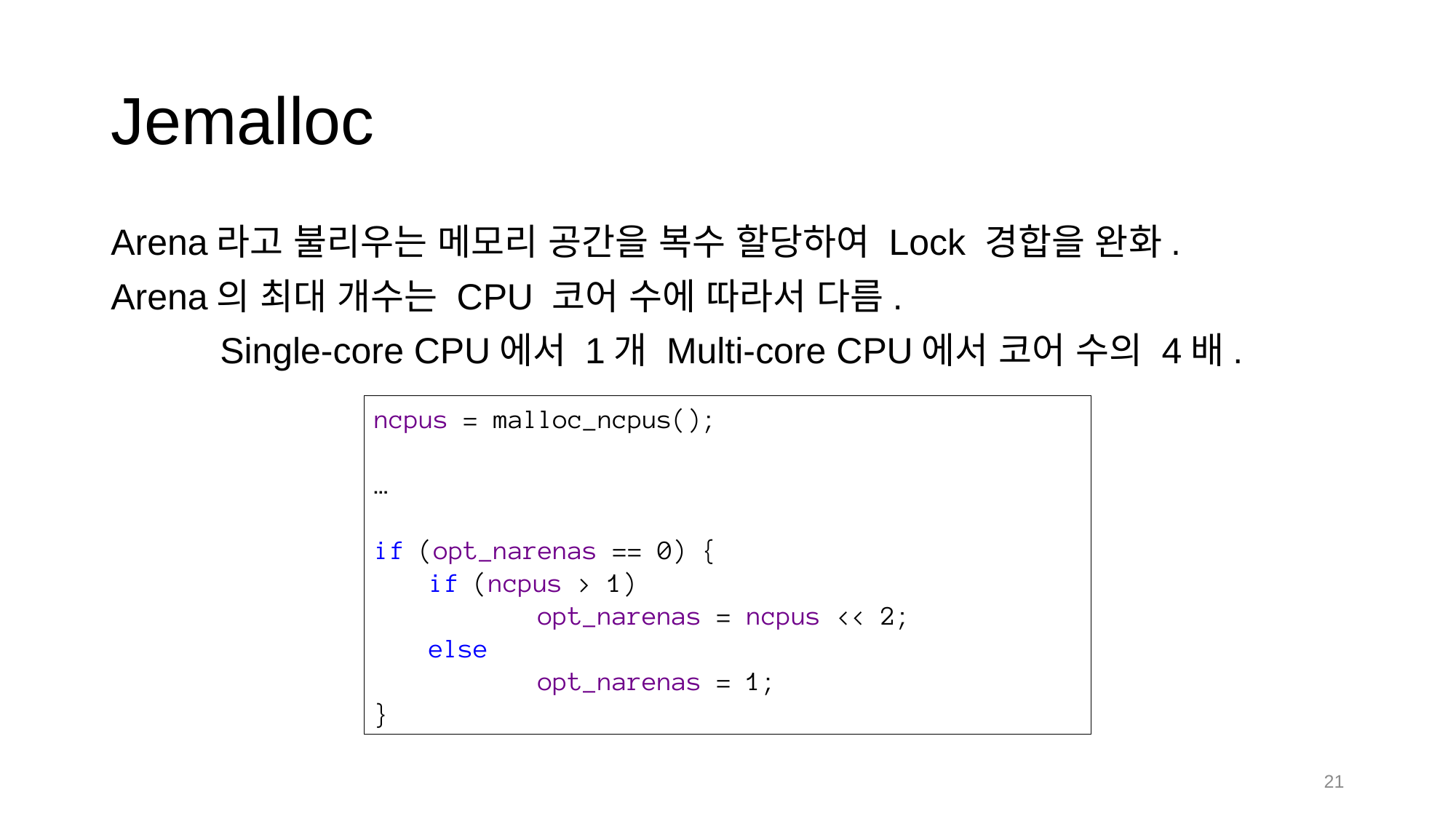

# Jemalloc
Arena라고 불리우는 메모리 공간을 복수 할당하여 Lock 경합을 완화.
Arena의 최대 개수는 CPU 코어 수에 따라서 다름.
	Single-core CPU에서 1개 Multi-core CPU에서 코어 수의 4배.

ncpus = malloc_ncpus();

…

if (opt_narenas == 0) {
if (ncpus > 1)
	opt_narenas = ncpus << 2;
else
	opt_narenas = 1;
}
21